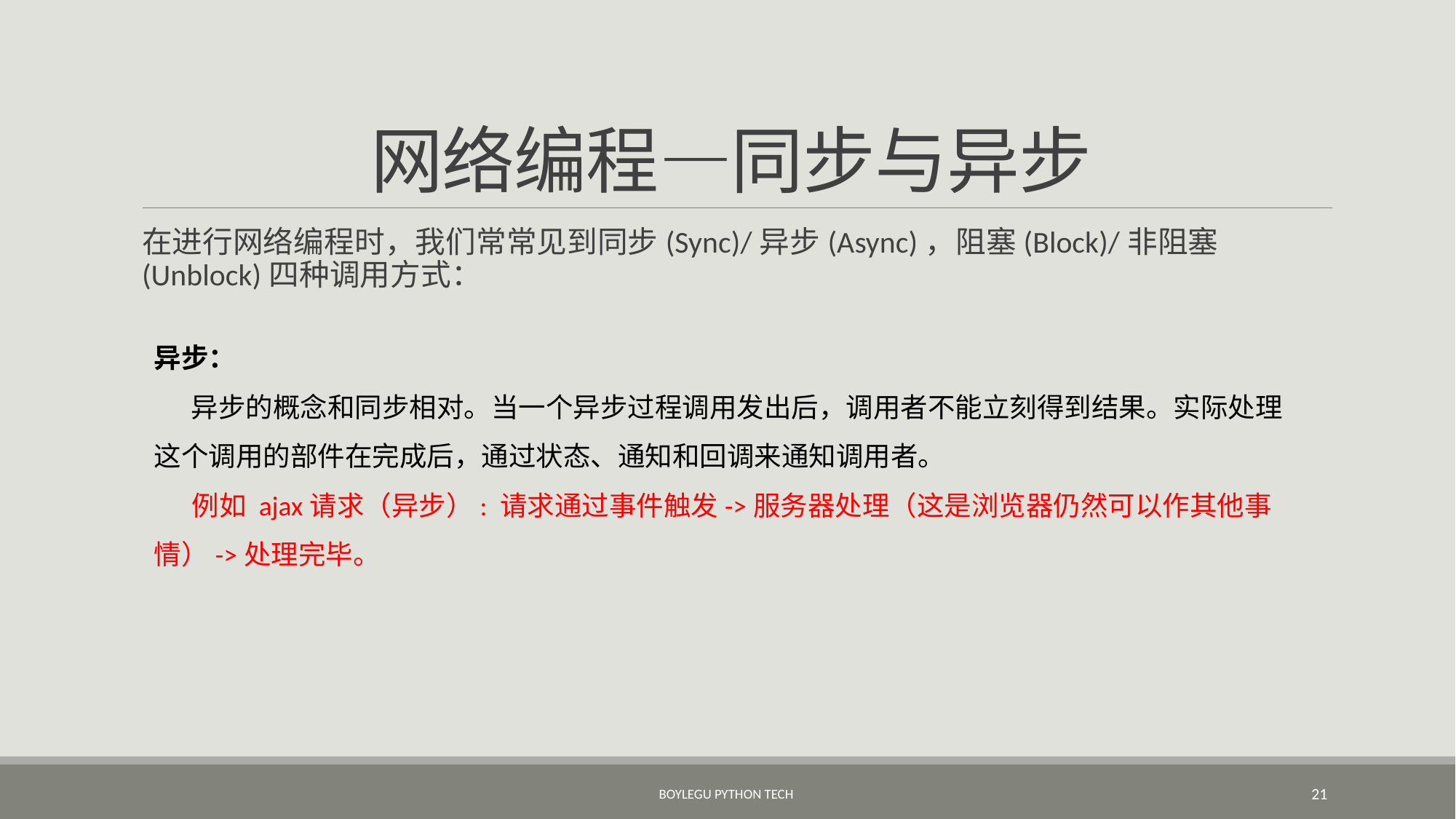

# 网络编程—同步与异步
在进行网络编程时，我们常常见到同步(Sync)/异步(Async)，阻塞(Block)/非阻塞(Unblock)四种调用方式：

异步：
      异步的概念和同步相对。当一个异步过程调用发出后，调用者不能立刻得到结果。实际处理这个调用的部件在完成后，通过状态、通知和回调来通知调用者。
     例如 ajax请求（异步）: 请求通过事件触发->服务器处理（这是浏览器仍然可以作其他事情）->处理完毕。

BoyleGu Python Tech
21